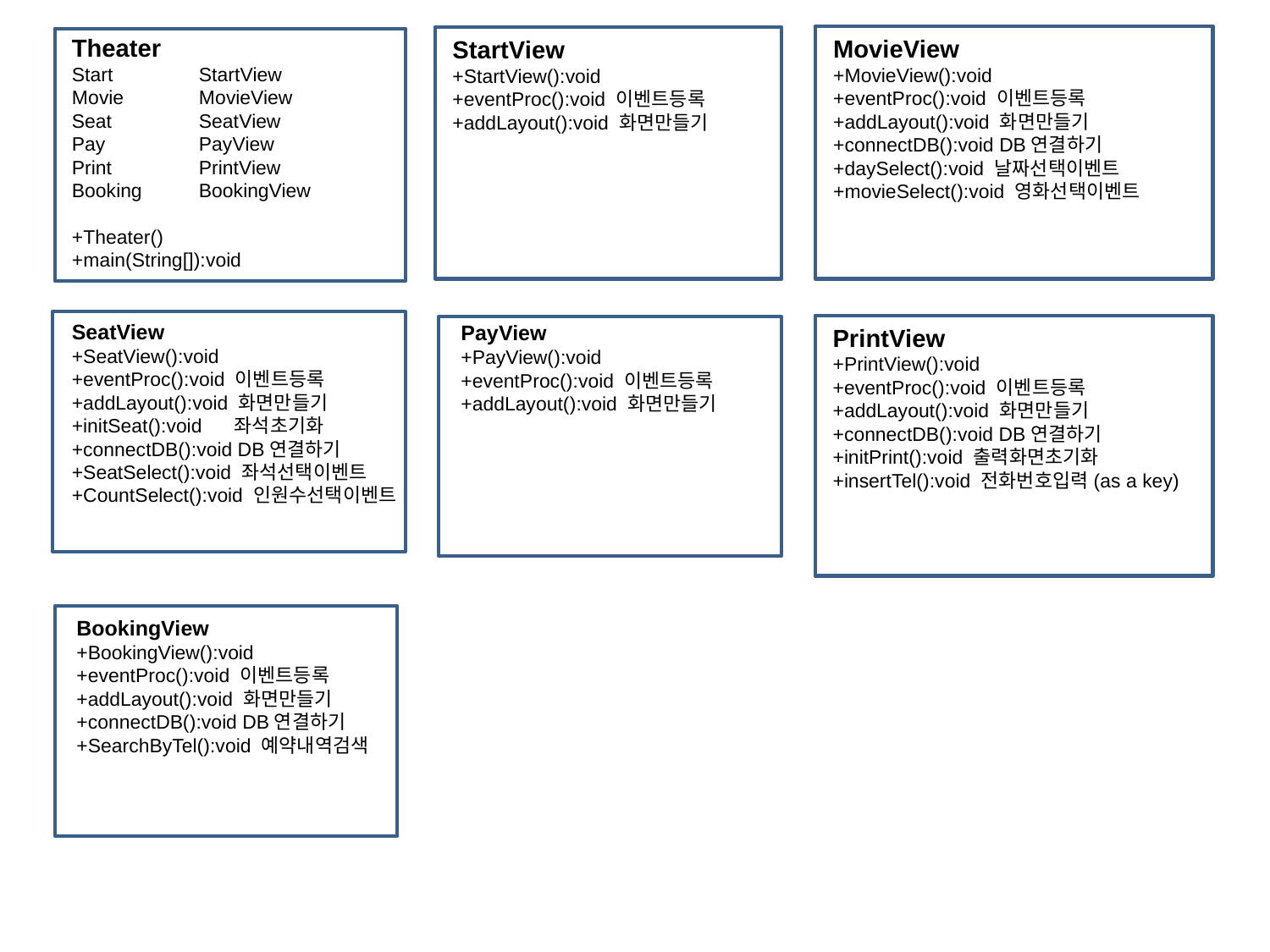

Theater
Start	StartView
Movie	MovieView
Seat	SeatView
Pay	PayView
Print	PrintView
Booking 	BookingView

+Theater()
+main(String[]):void

MovieView
+MovieView():void
+eventProc():void 이벤트등록
+addLayout():void 화면만들기
+connectDB():void DB연결하기
+daySelect():void 날짜선택이벤트
+movieSelect():void 영화선택이벤트

StartView
+StartView():void
+eventProc():void 이벤트등록
+addLayout():void 화면만들기

SeatView
+SeatView():void
+eventProc():void 이벤트등록
+addLayout():void 화면만들기
+initSeat():void     좌석초기화
+connectDB():void DB연결하기
+SeatSelect():void 좌석선택이벤트
+CountSelect():void 인원수선택이벤트
PayView
+PayView():void
+eventProc():void 이벤트등록
+addLayout():void 화면만들기

PrintView
+PrintView():void
+eventProc():void 이벤트등록
+addLayout():void 화면만들기
+connectDB():void DB연결하기
+initPrint():void 출력화면초기화
+insertTel():void 전화번호입력(as a key)

BookingView
+BookingView():void
+eventProc():void 이벤트등록
+addLayout():void 화면만들기
+connectDB():void DB연결하기
+SearchByTel():void 예약내역검색